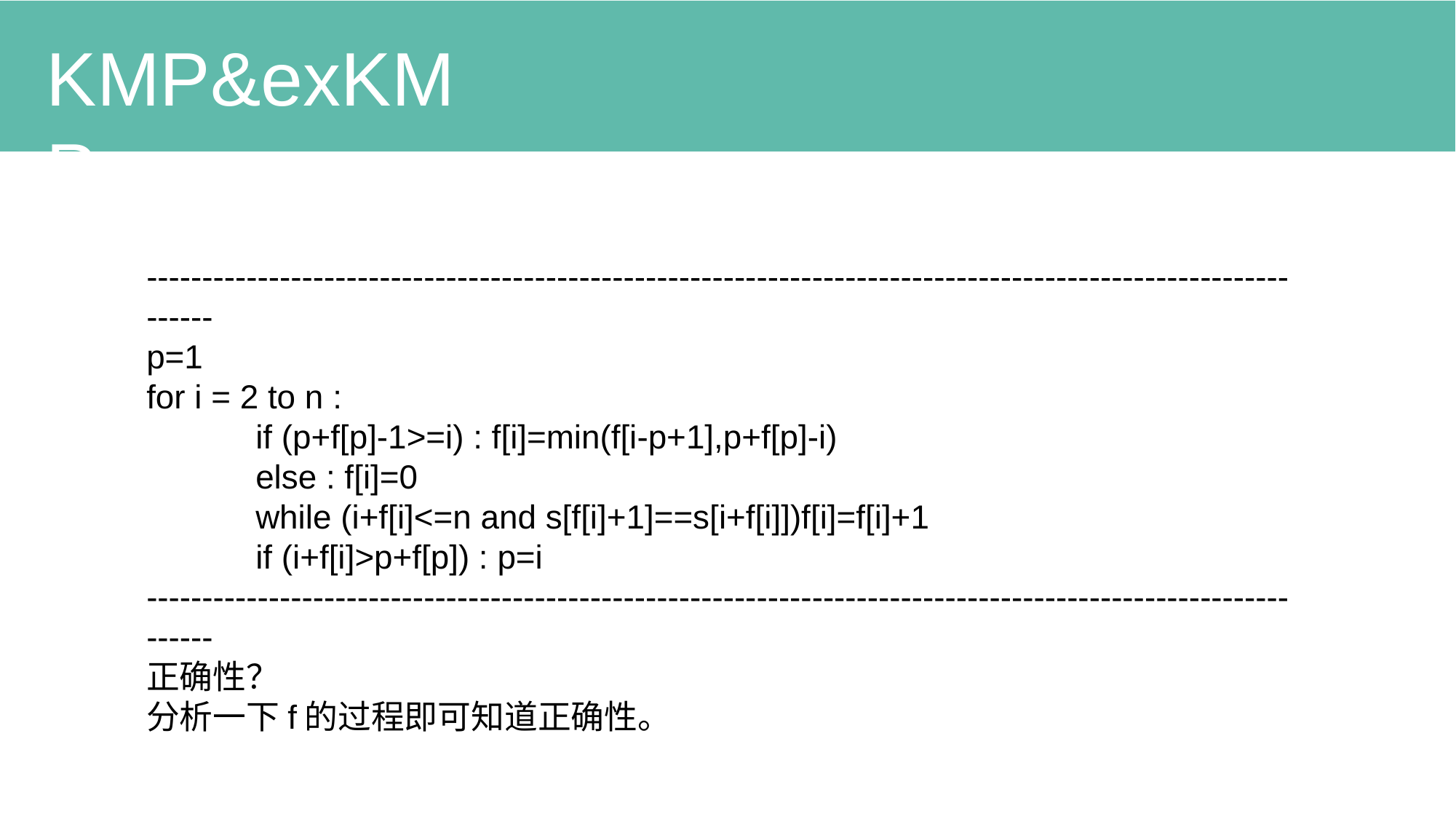

KMP&exKMP
-------------------------------------------------------------------------------------------------------------
p=1
for i = 2 to n :
	if (p+f[p]-1>=i) : f[i]=min(f[i-p+1],p+f[p]-i)
	else : f[i]=0
	while (i+f[i]<=n and s[f[i]+1]==s[i+f[i]])f[i]=f[i]+1
	if (i+f[i]>p+f[p]) : p=i
-------------------------------------------------------------------------------------------------------------
正确性？
分析一下f的过程即可知道正确性。